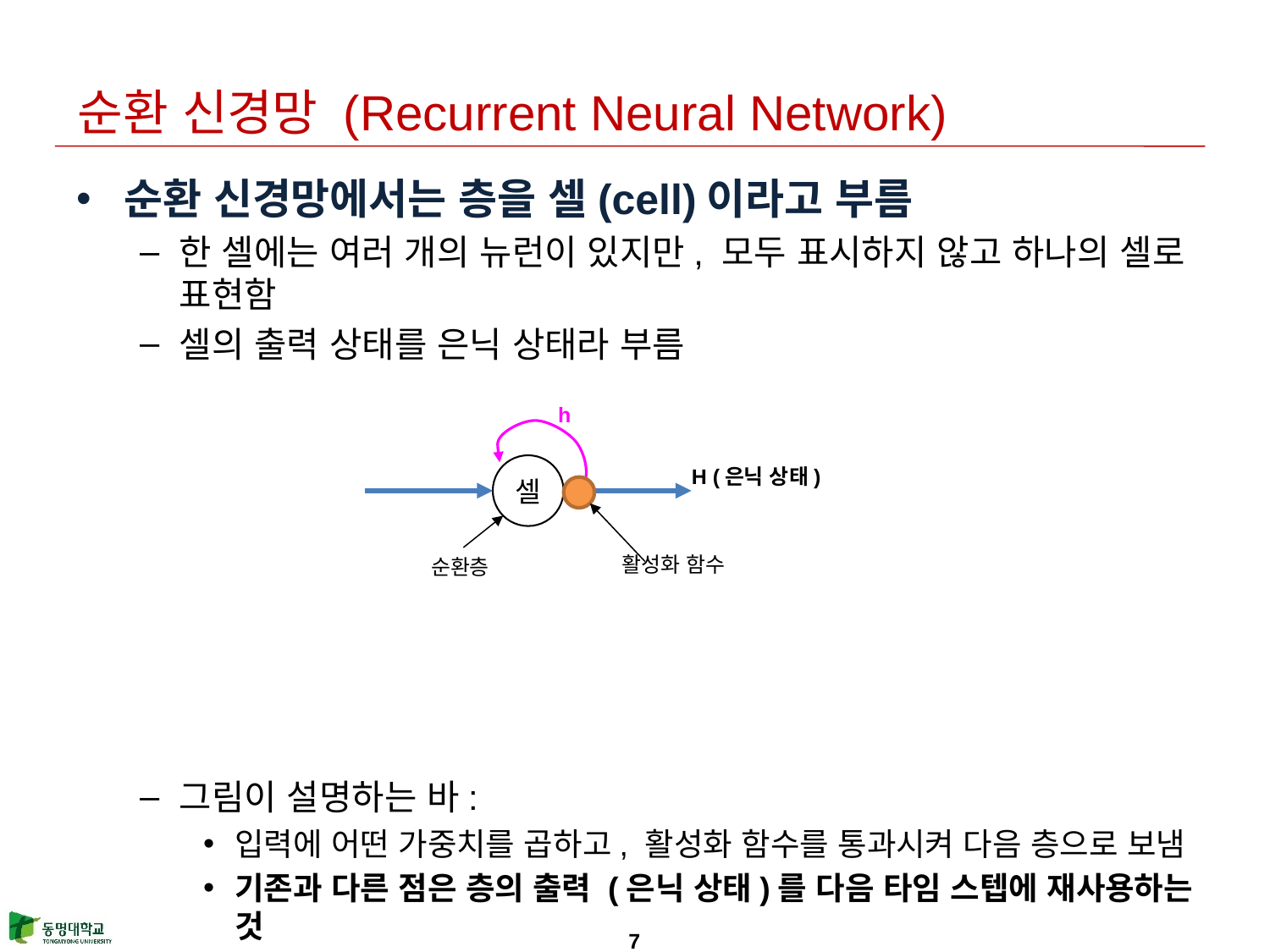

# 순환 신경망 (Recurrent Neural Network)
순환 신경망에서는 층을 셀(cell)이라고 부름
한 셀에는 여러 개의 뉴런이 있지만, 모두 표시하지 않고 하나의 셀로 표현함
셀의 출력 상태를 은닉 상태라 부름

그림이 설명하는 바:
입력에 어떤 가중치를 곱하고, 활성화 함수를 통과시켜 다음 층으로 보냄
기존과 다른 점은 층의 출력 (은닉 상태)를 다음 타임 스텝에 재사용하는 것
h

셀
H (은닉 상태)

활성화 함수
순환층
7